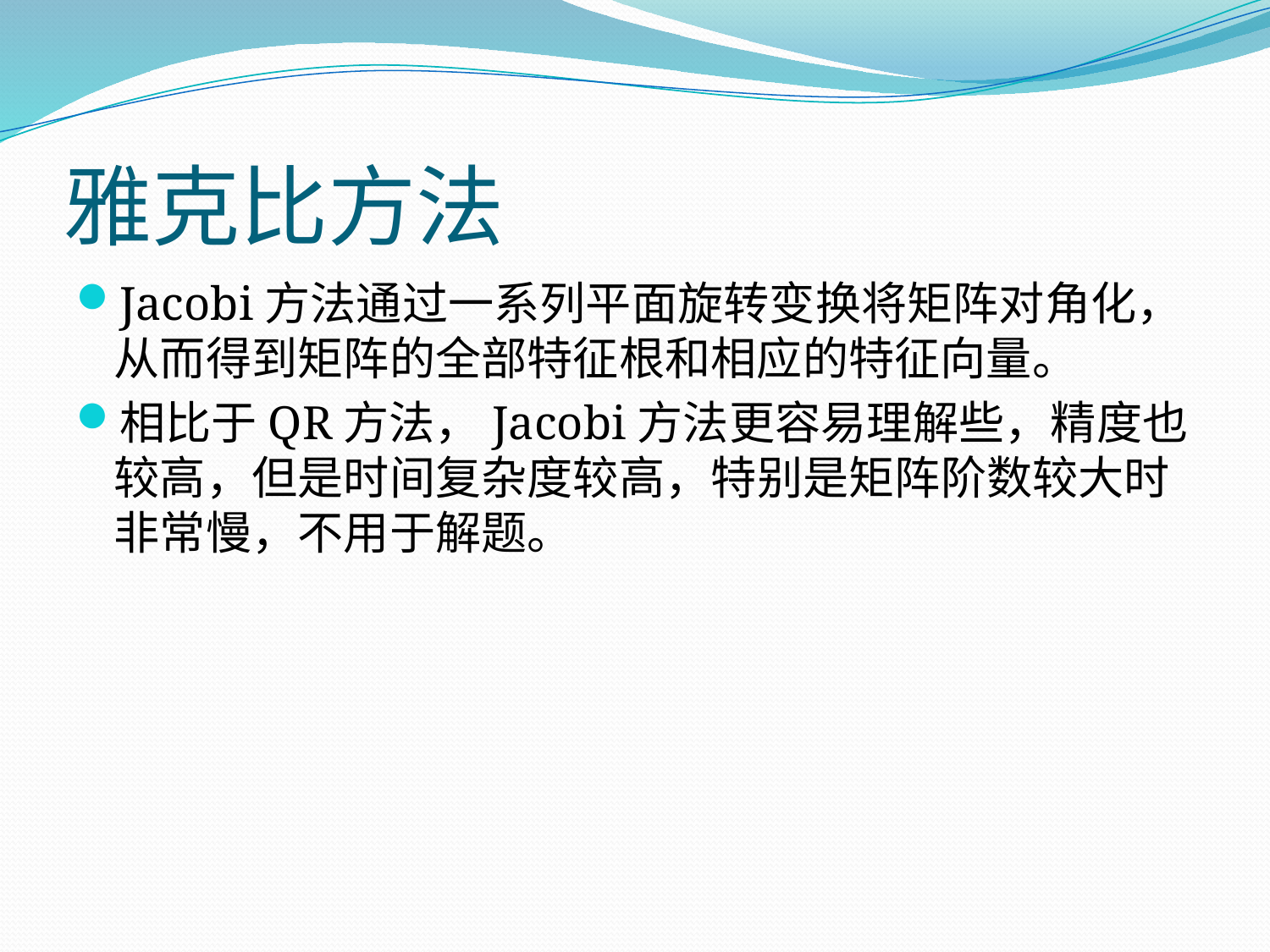

# 雅克比方法
Jacobi方法通过一系列平面旋转变换将矩阵对角化，从而得到矩阵的全部特征根和相应的特征向量。
相比于QR方法，Jacobi方法更容易理解些，精度也较高，但是时间复杂度较高，特别是矩阵阶数较大时非常慢，不用于解题。